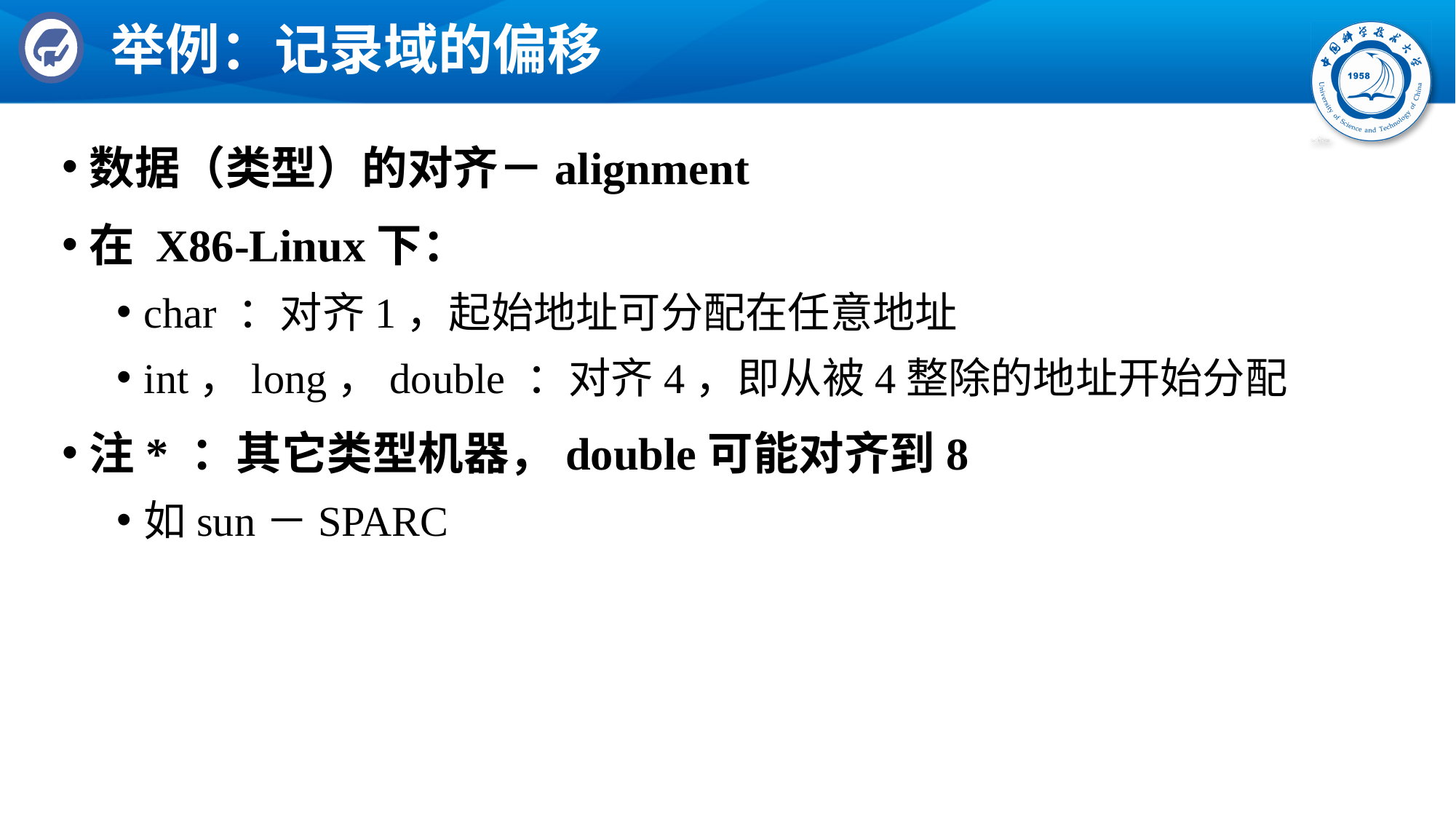

# 举例：记录域的偏移
数据（类型）的对齐－alignment
在 X86-Linux下：
char ：对齐1，起始地址可分配在任意地址
int，long，double ：对齐4，即从被4整除的地址开始分配
注* ：其它类型机器，double可能对齐到8
如sun－SPARC